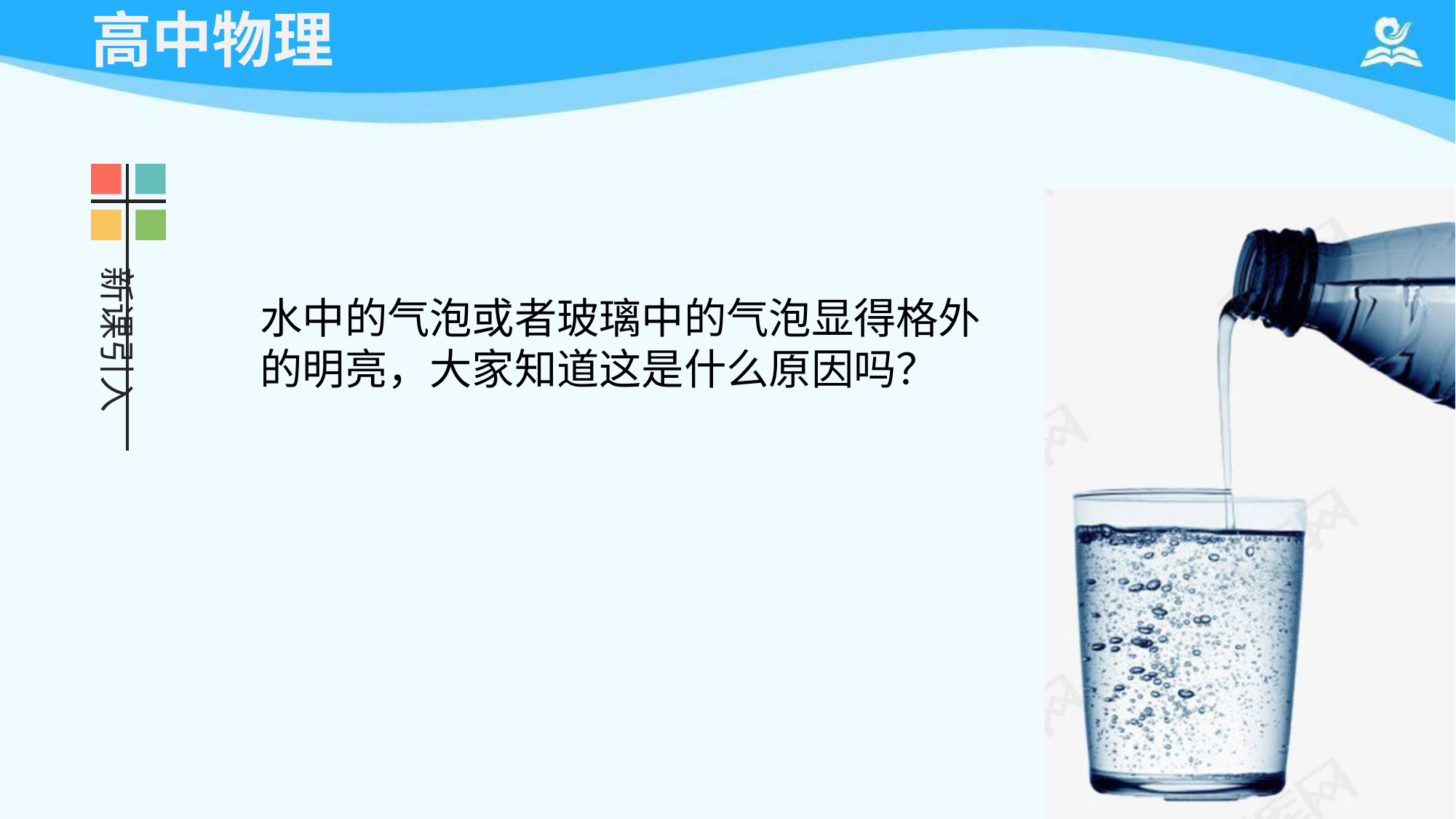

高中物理

新课引入
水中的气泡或者玻璃中的气泡显得格外 的明亮，大家知道这是什么原因吗？